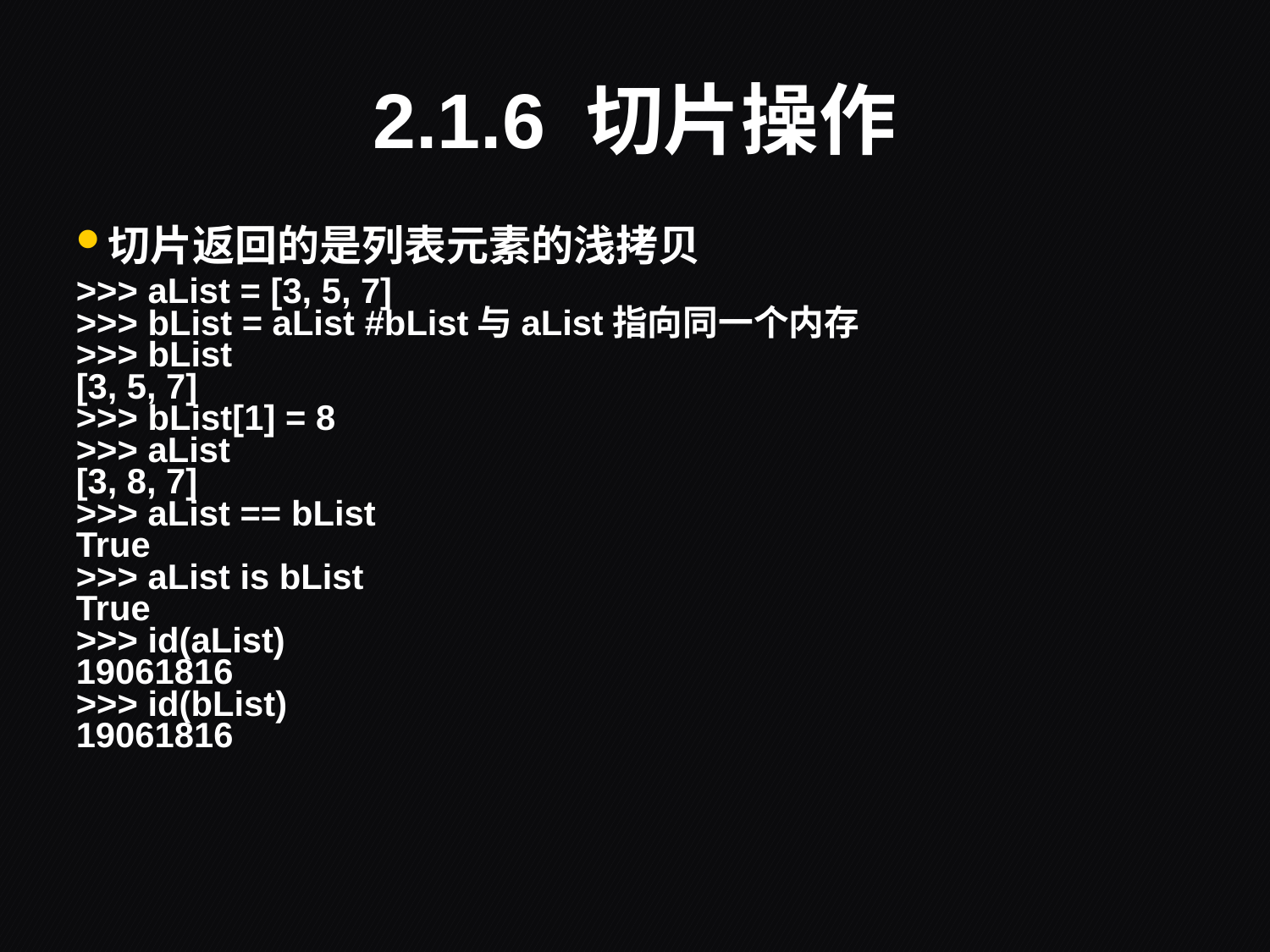

# 2.1.6 切片操作
切片返回的是列表元素的浅拷贝
>>> aList = [3, 5, 7]
>>> bList = aList #bList与aList指向同一个内存
>>> bList
[3, 5, 7]
>>> bList[1] = 8
>>> aList
[3, 8, 7]
>>> aList == bList
True
>>> aList is bList
True
>>> id(aList)
19061816
>>> id(bList)
19061816